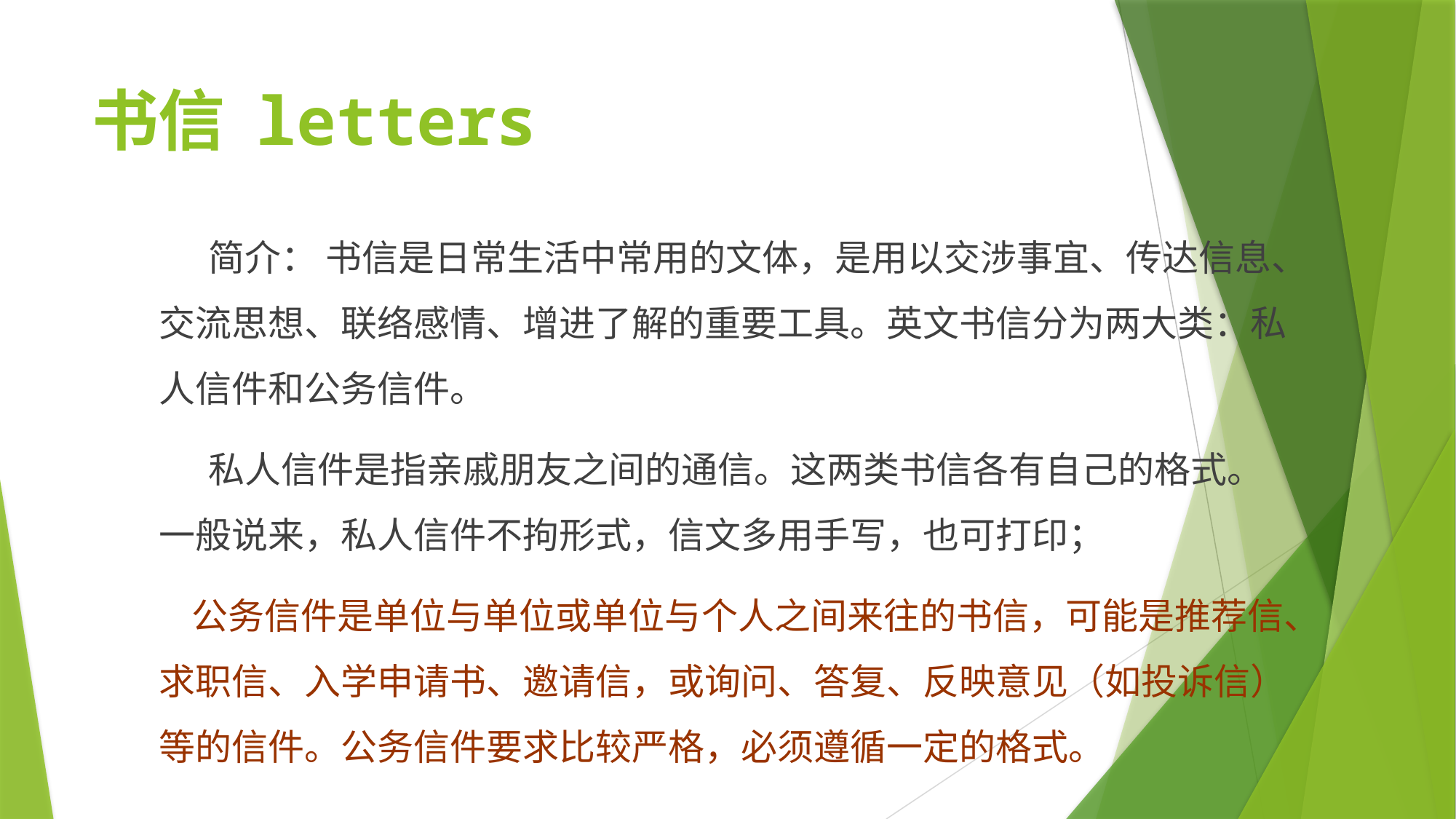

# 书信 letters
          简介： 书信是日常生活中常用的文体，是用以交涉事宜、传达信息、交流思想、联络感情、增进了解的重要工具。英文书信分为两大类：私人信件和公务信件。
          私人信件是指亲戚朋友之间的通信。这两类书信各有自己的格式。一般说来，私人信件不拘形式，信文多用手写，也可打印；
        公务信件是单位与单位或单位与个人之间来往的书信，可能是推荐信、求职信、入学申请书、邀请信，或询问、答复、反映意见（如投诉信）等的信件。公务信件要求比较严格，必须遵循一定的格式。